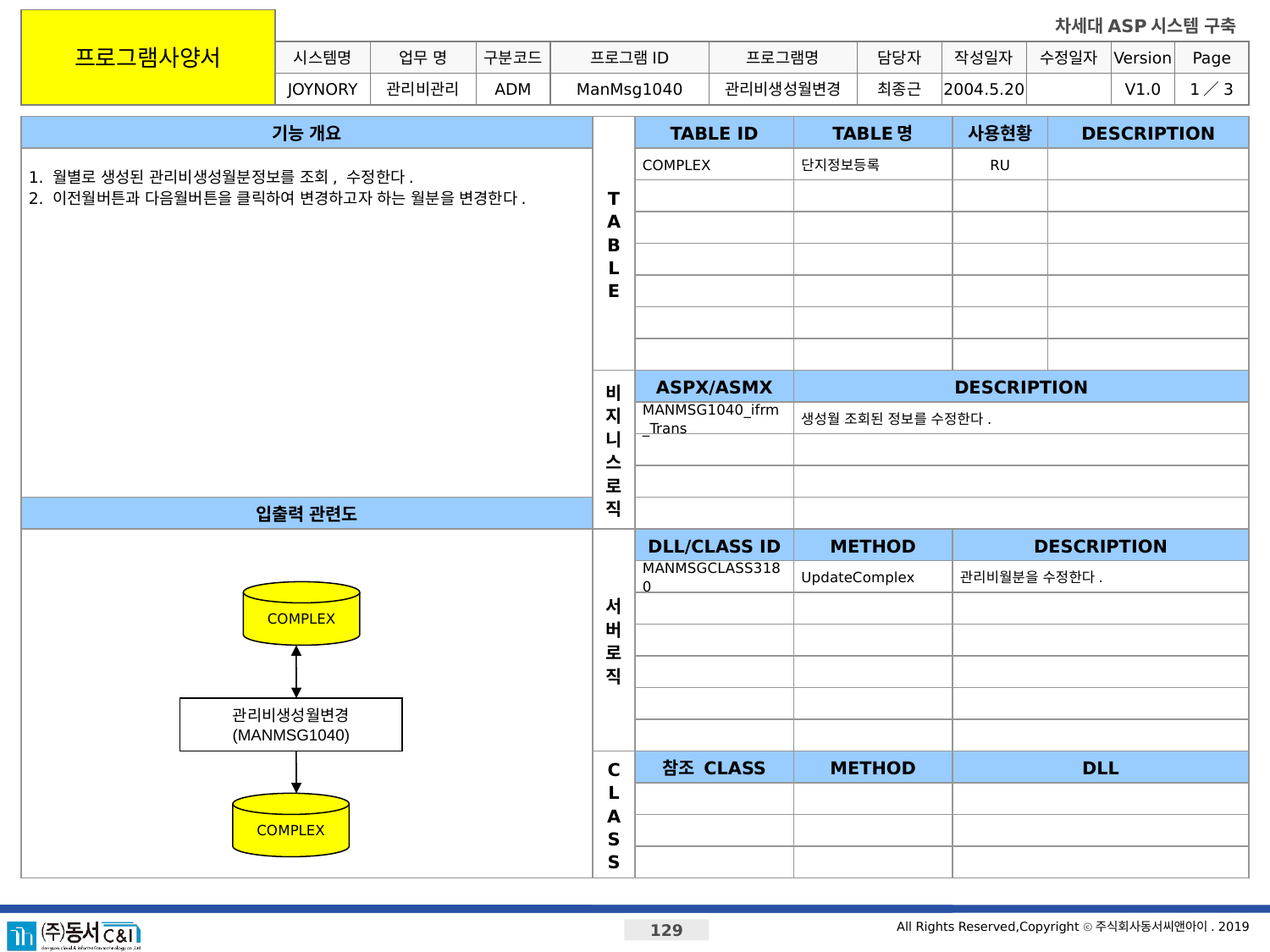

프로그램사양서
시스템명
업무 명
구분코드
프로그램ID
프로그램명
JOYNORY
관리비관리
ADM
ManMsg1040
관리비생성월변경
최종근
2004.5.20

V1.0
1／3
기능 개요
T
A
B
L
E
TABLE ID
TABLE명
사용현황
DESCRIPTION
1. 월별로 생성된 관리비생성월분정보를 조회, 수정한다.
2. 이전월버튼과 다음월버튼을 클릭하여 변경하고자 하는 월분을 변경한다.

COMPLEX
단지정보등록
RU

비지니스로직
ASPX/ASMX
DESCRIPTION

MANMSG1040_ifrm_Trans

생성월 조회된 정보를 수정한다.

입출력 관련도

서버로직
DLL/CLASS ID
METHOD
DESCRIPTION
MANMSGCLASS3180
UpdateComplex
관리비월분을 수정한다.
COMPLEX

관리비생성월변경
(MANMSG1040)

C
L
A
S
S
참조 CLASS
METHOD
DLL

COMPLEX